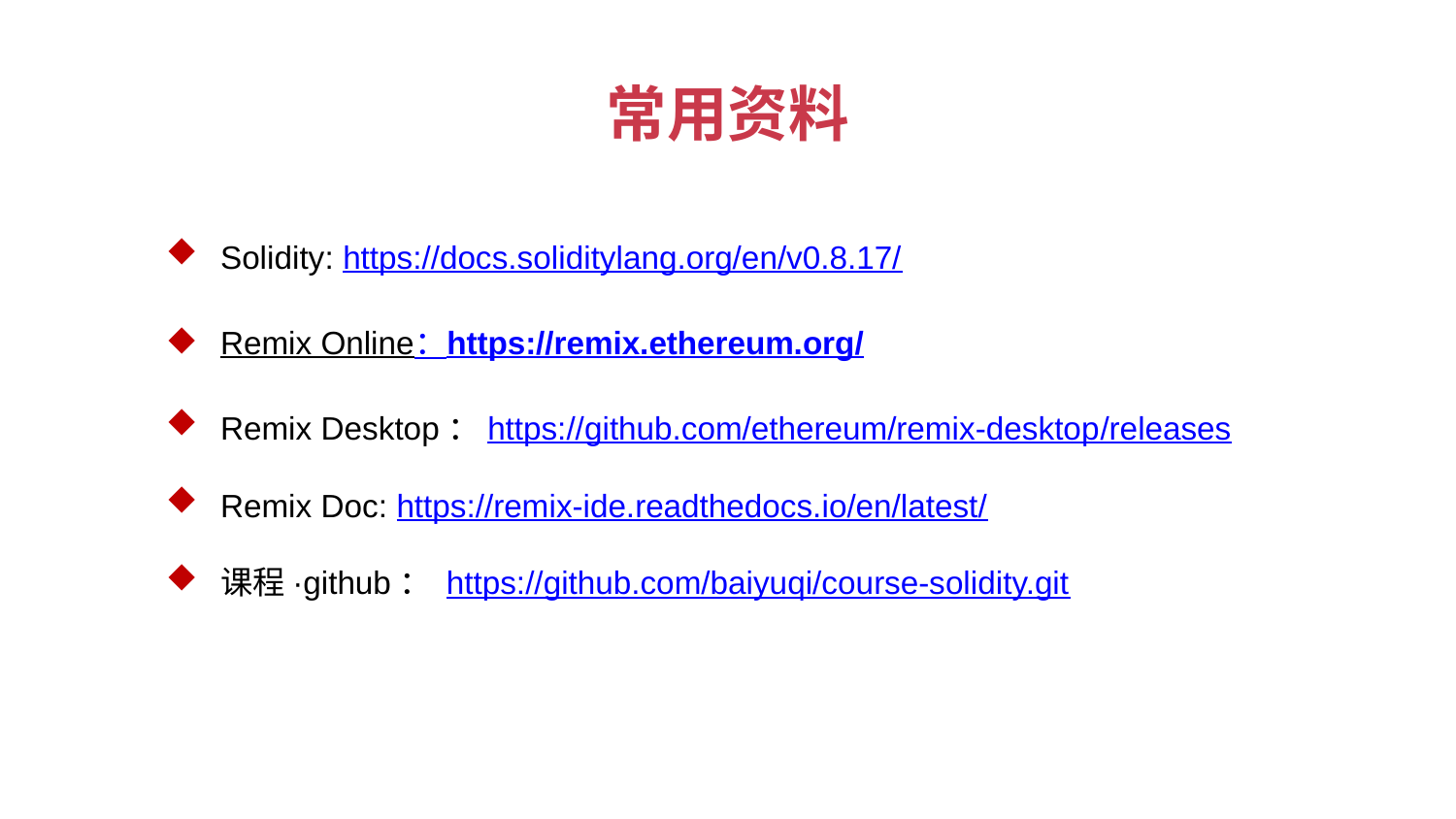

常用资料
Solidity: https://docs.soliditylang.org/en/v0.8.17/
Remix Online：https://remix.ethereum.org/
Remix Desktop：https://github.com/ethereum/remix-desktop/releases
Remix Doc: https://remix-ide.readthedocs.io/en/latest/
课程·github： https://github.com/baiyuqi/course-solidity.git